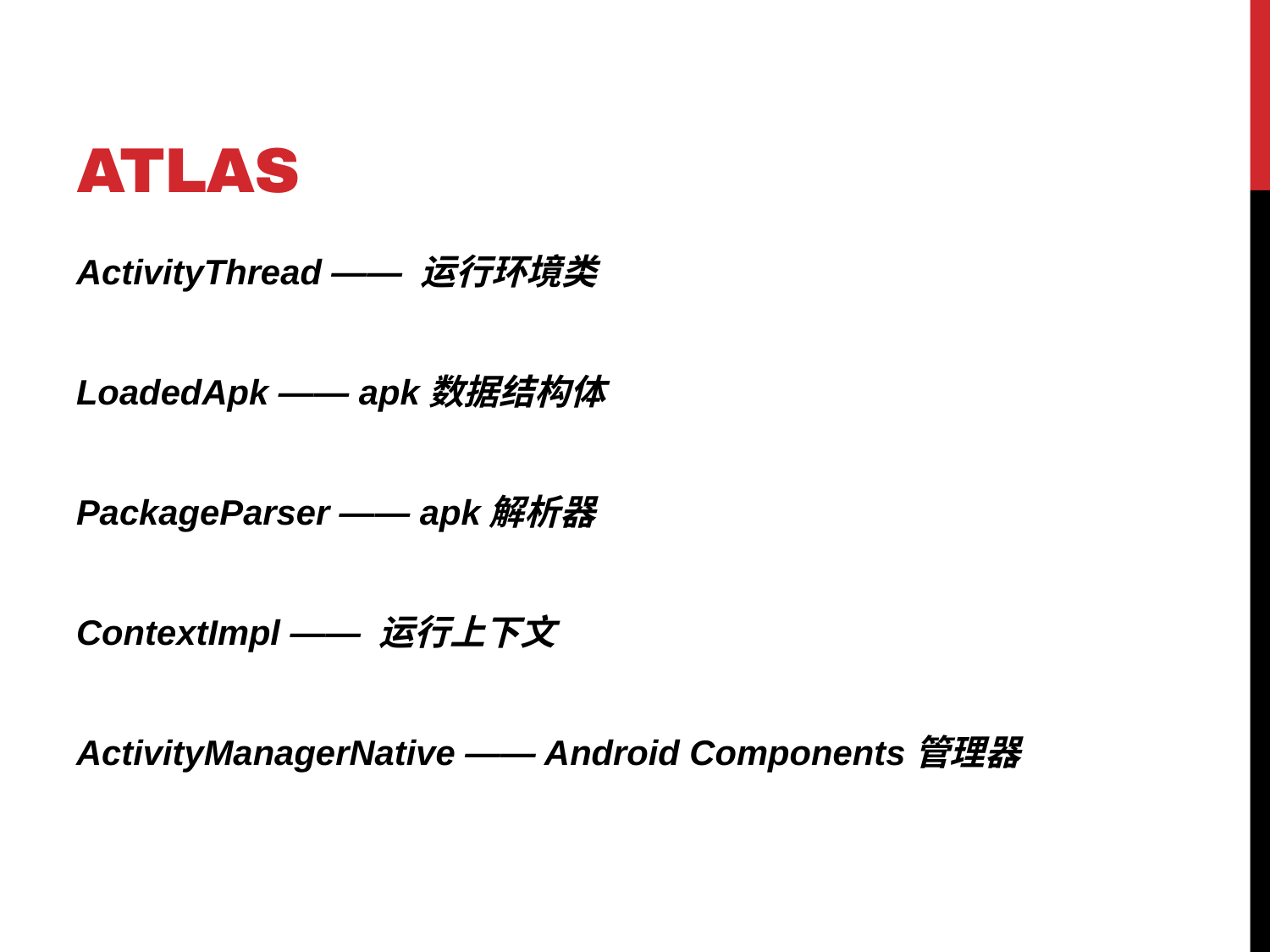

# ATLAS
ActivityThread —— 运行环境类

LoadedApk —— apk数据结构体

PackageParser —— apk解析器

ContextImpl —— 运行上下文

ActivityManagerNative —— Android Components管理器